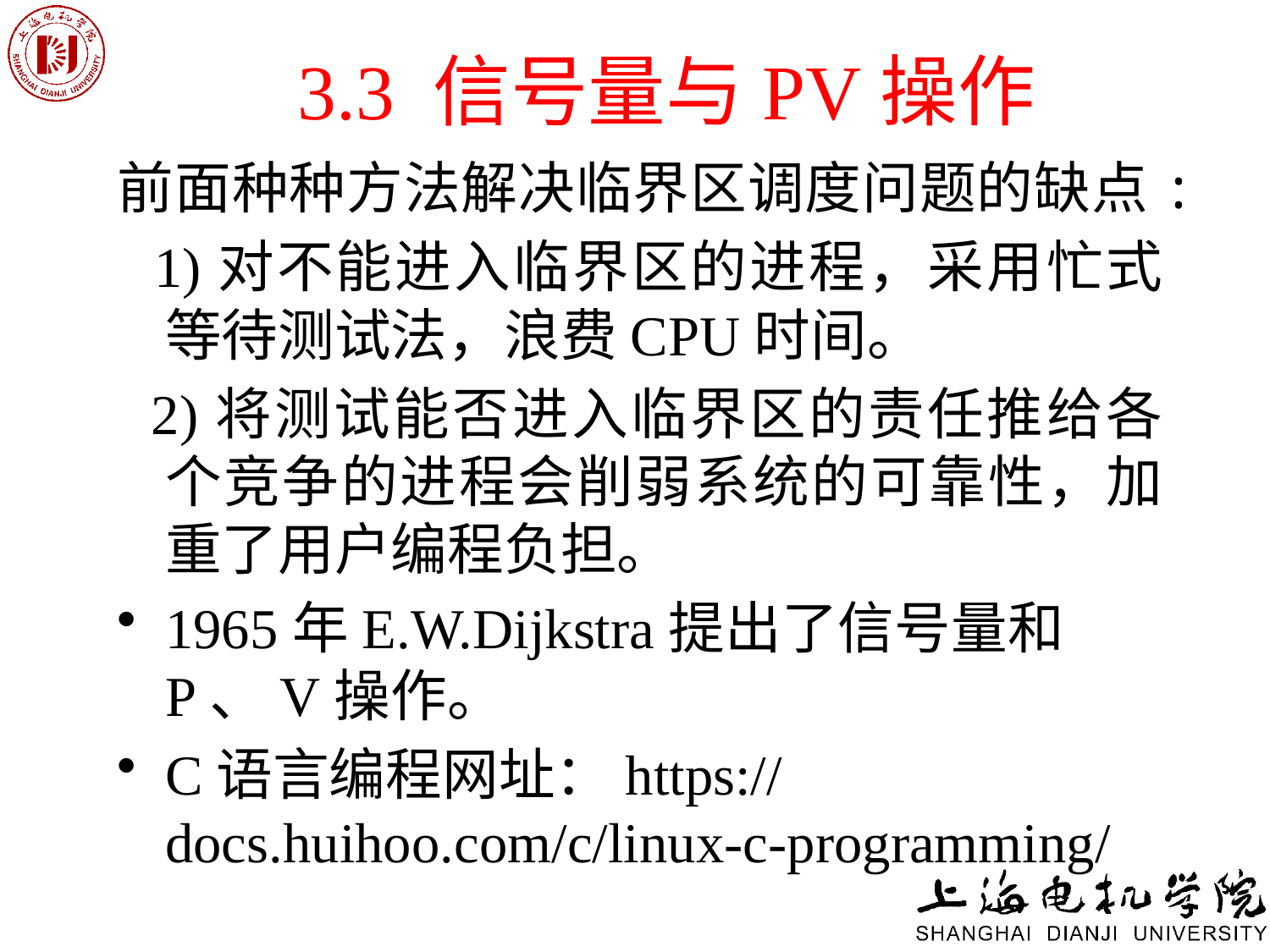

# 3.3 信号量与PV操作
前面种种方法解决临界区调度问题的缺点:
  1)对不能进入临界区的进程，采用忙式等待测试法，浪费CPU时间。
  2)将测试能否进入临界区的责任推给各个竞争的进程会削弱系统的可靠性，加重了用户编程负担。
1965年E.W.Dijkstra提出了信号量和P、V操作。
C语言编程网址：https://docs.huihoo.com/c/linux-c-programming/